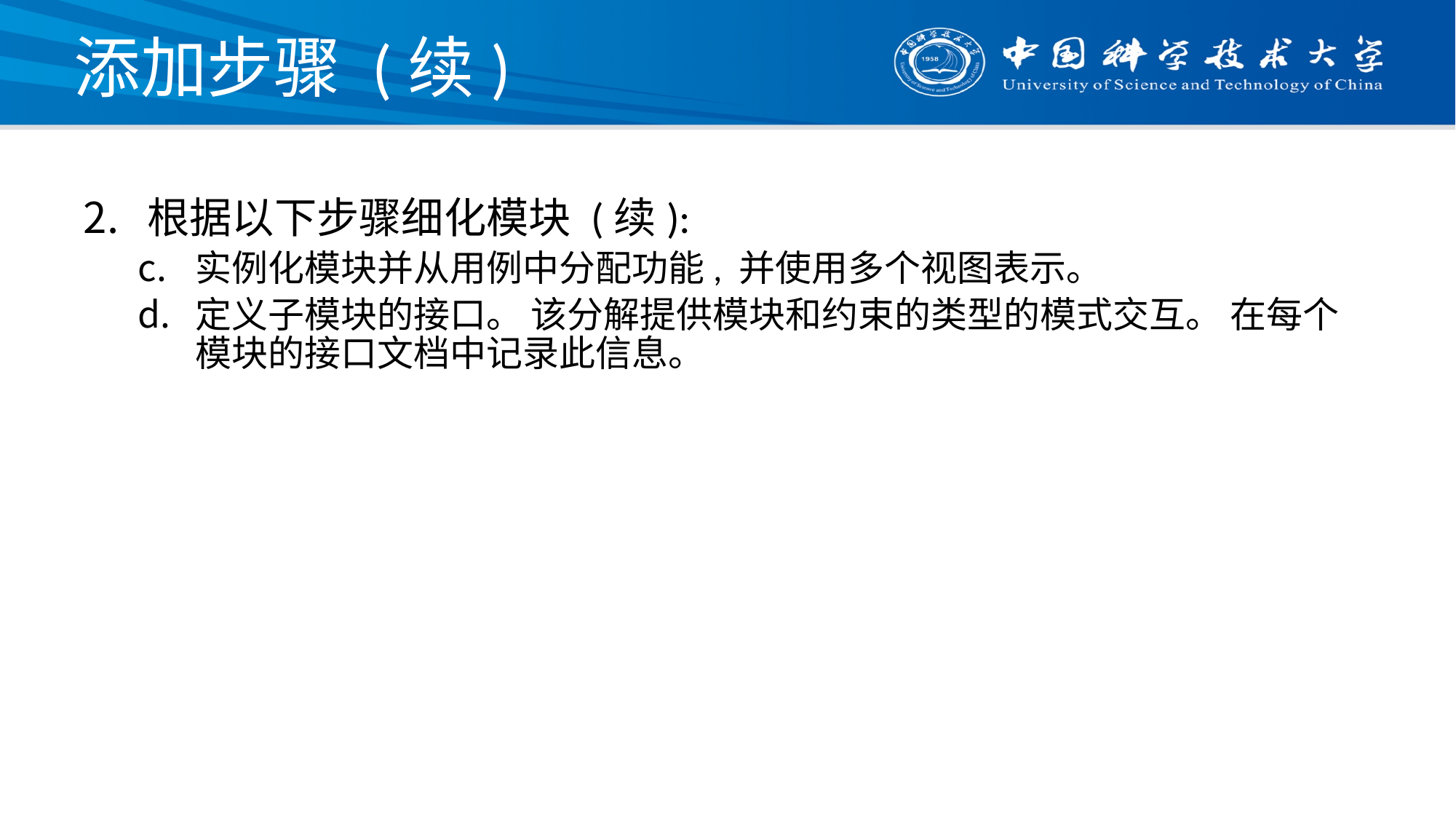

# 添加步骤 (续)
根据以下步骤细化模块 (续):
实例化模块并从用例中分配功能, 并使用多个视图表示。
定义子模块的接口。 该分解提供模块和约束的类型的模式交互。 在每个模块的接口文档中记录此信息。